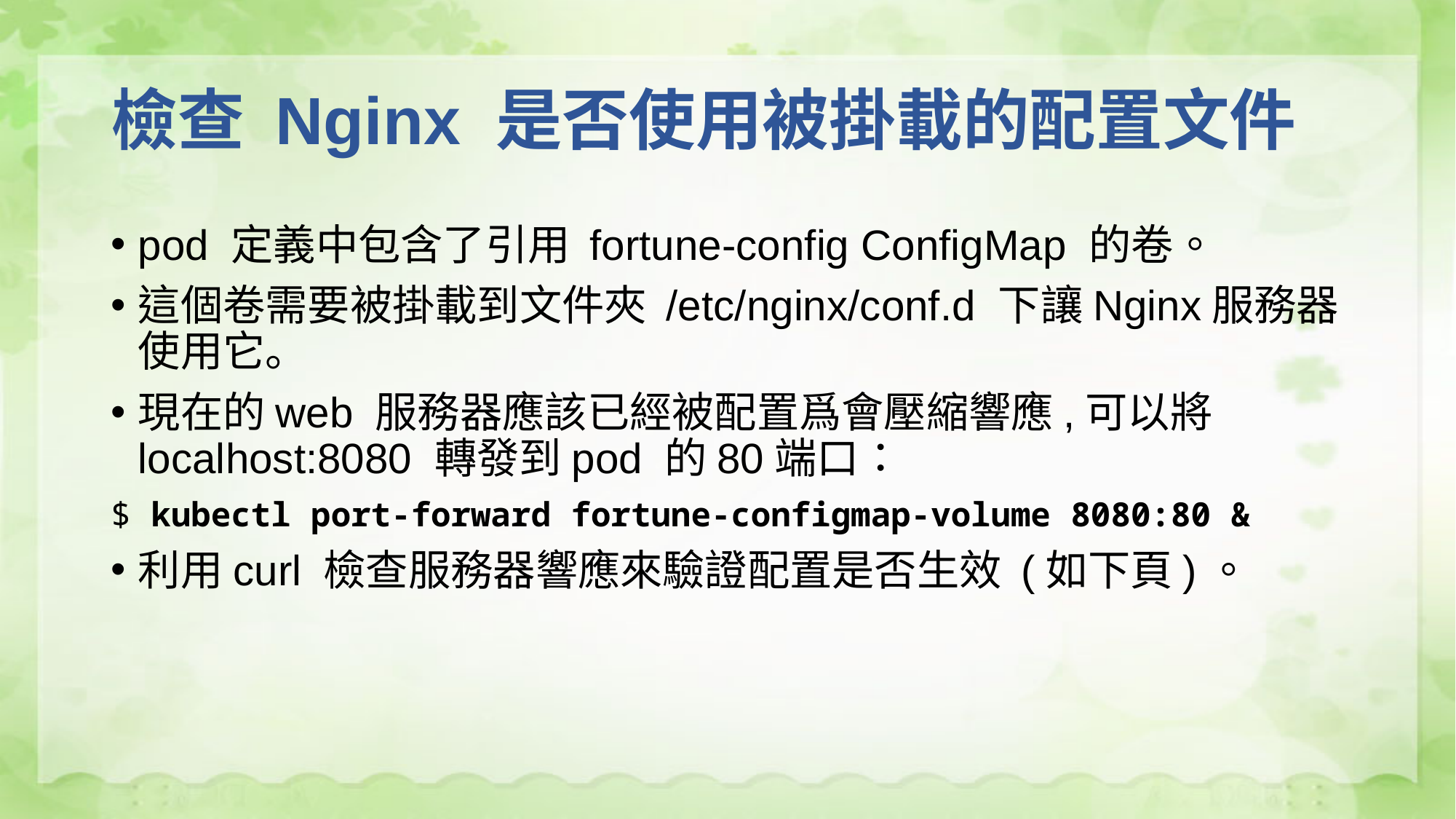

# 檢查 Nginx 是否使用被掛載的配置文件
pod 定義中包含了引用 fortune-config ConfigMap 的卷。
這個卷需要被掛載到文件夾 /etc/nginx/conf.d 下讓Nginx服務器使用它。
現在的web 服務器應該已經被配置爲會壓縮響應,可以將 localhost:8080 轉發到pod 的80端口：
$ kubectl port-forward fortune-configmap-volume 8080:80 &
利用curl 檢查服務器響應來驗證配置是否生效 (如下頁)。